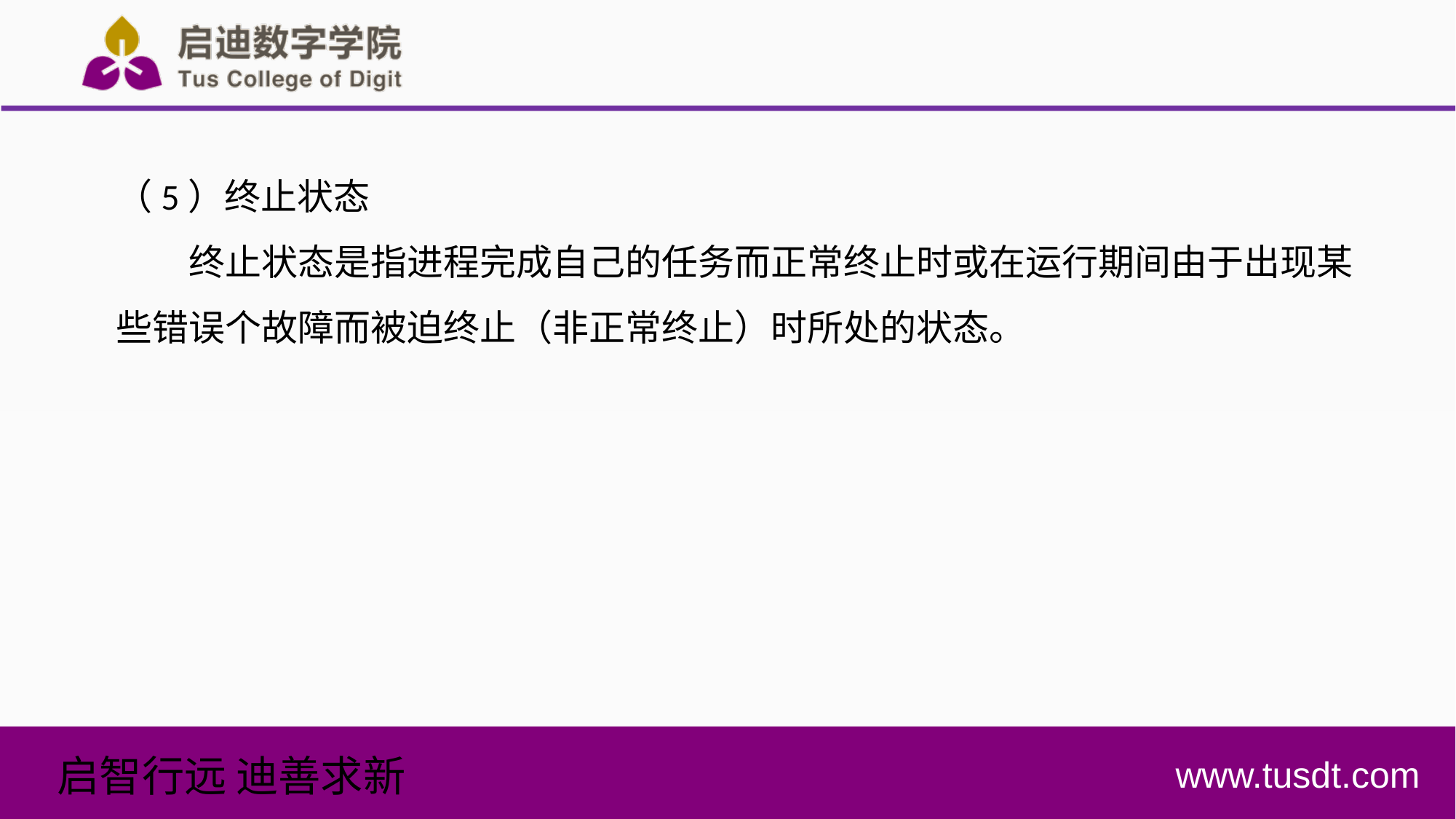

（5）终止状态
终止状态是指进程完成自己的任务而正常终止时或在运行期间由于出现某些错误个故障而被迫终止（非正常终止）时所处的状态。